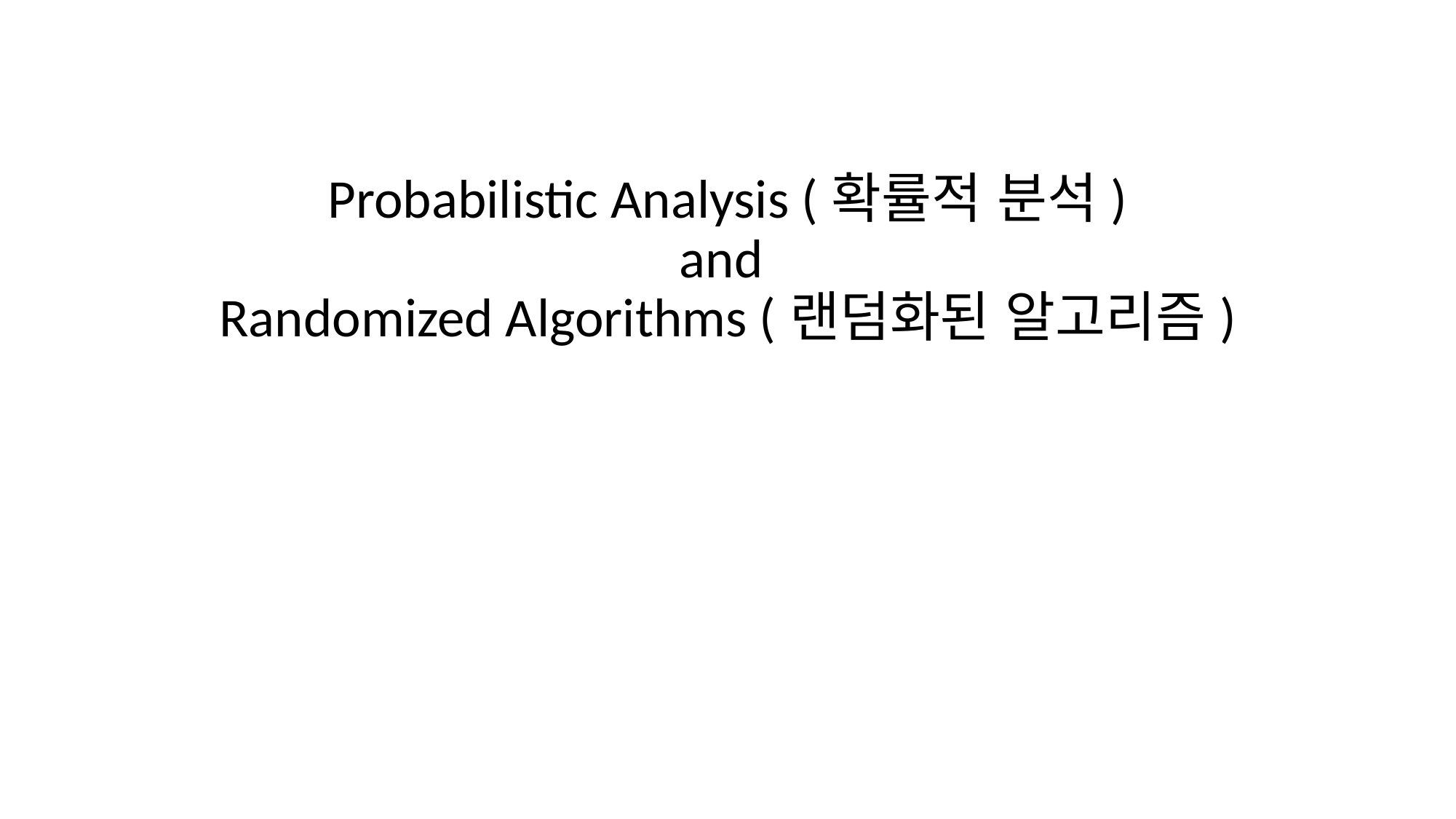

# Probabilistic Analysis (확률적 분석) and Randomized Algorithms (랜덤화된 알고리즘)